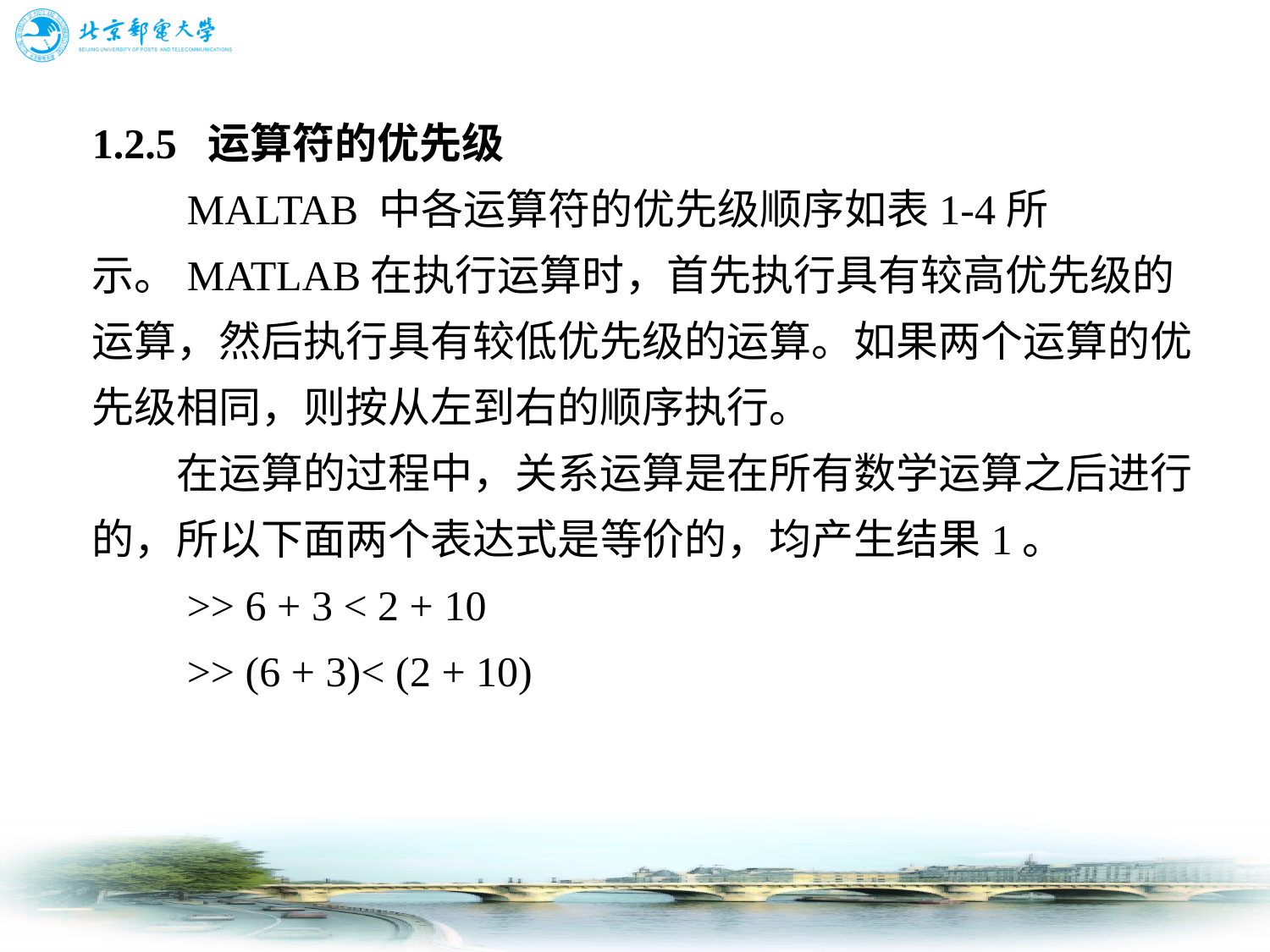

# 1.2.5  运算符的优先级 　　MALTAB 中各运算符的优先级顺序如表1-4所示。MATLAB在执行运算时，首先执行具有较高优先级的运算，然后执行具有较低优先级的运算。如果两个运算的优先级相同，则按从左到右的顺序执行。 　　在运算的过程中，关系运算是在所有数学运算之后进行的，所以下面两个表达式是等价的，均产生结果1。 　　>> 6 + 3 < 2 + 10 　　>> (6 + 3)< (2 + 10)